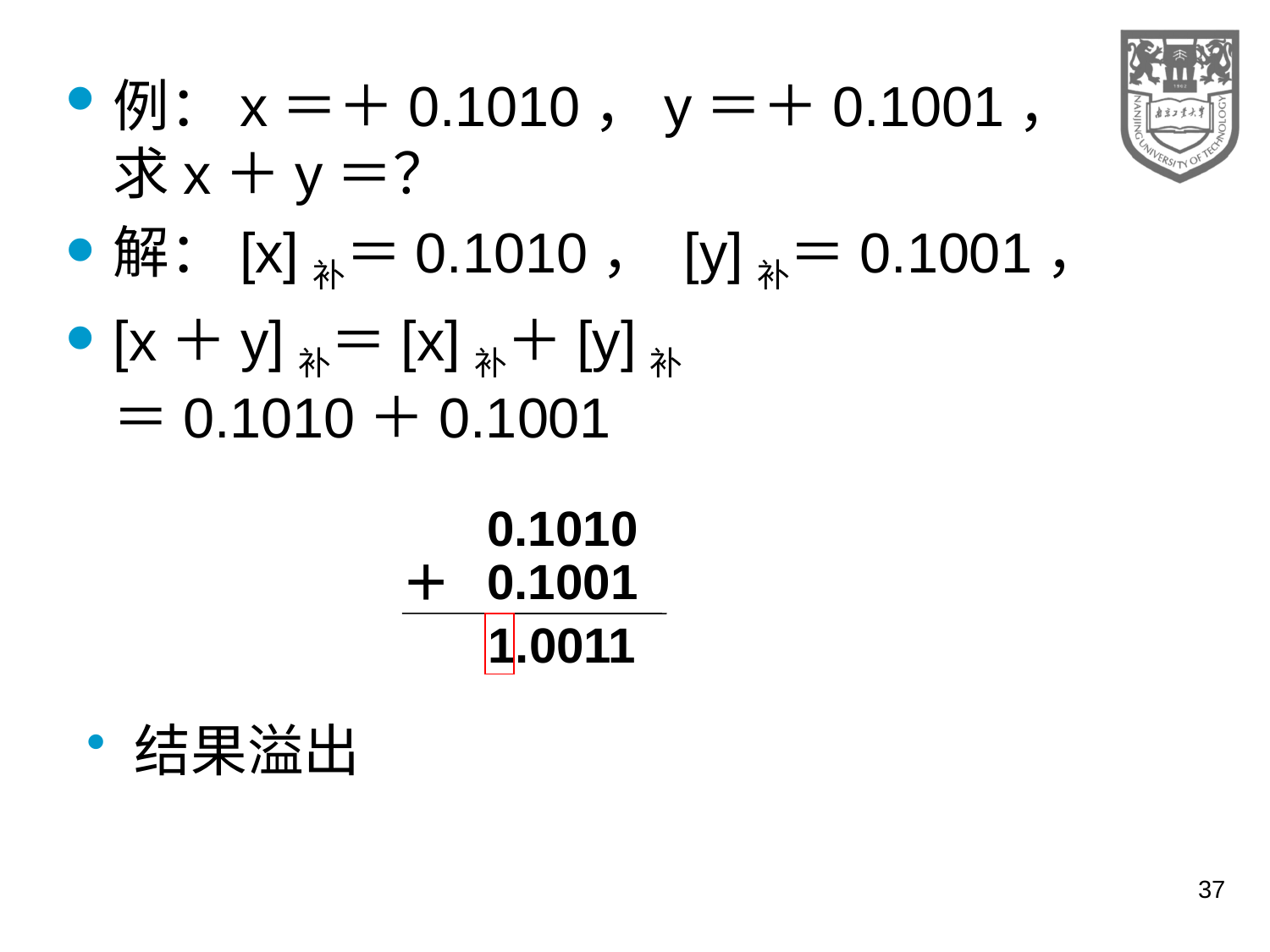

例：x＝＋0.1010，y＝＋0.1001，
求x＋y＝？
解：[x]补＝0.1010， [y]补＝0.1001，
[x＋y]补＝[x]补＋[y]补
＝0.1010＋0.1001

0.1010
0.1001
＋

1.0011
结果溢出

37